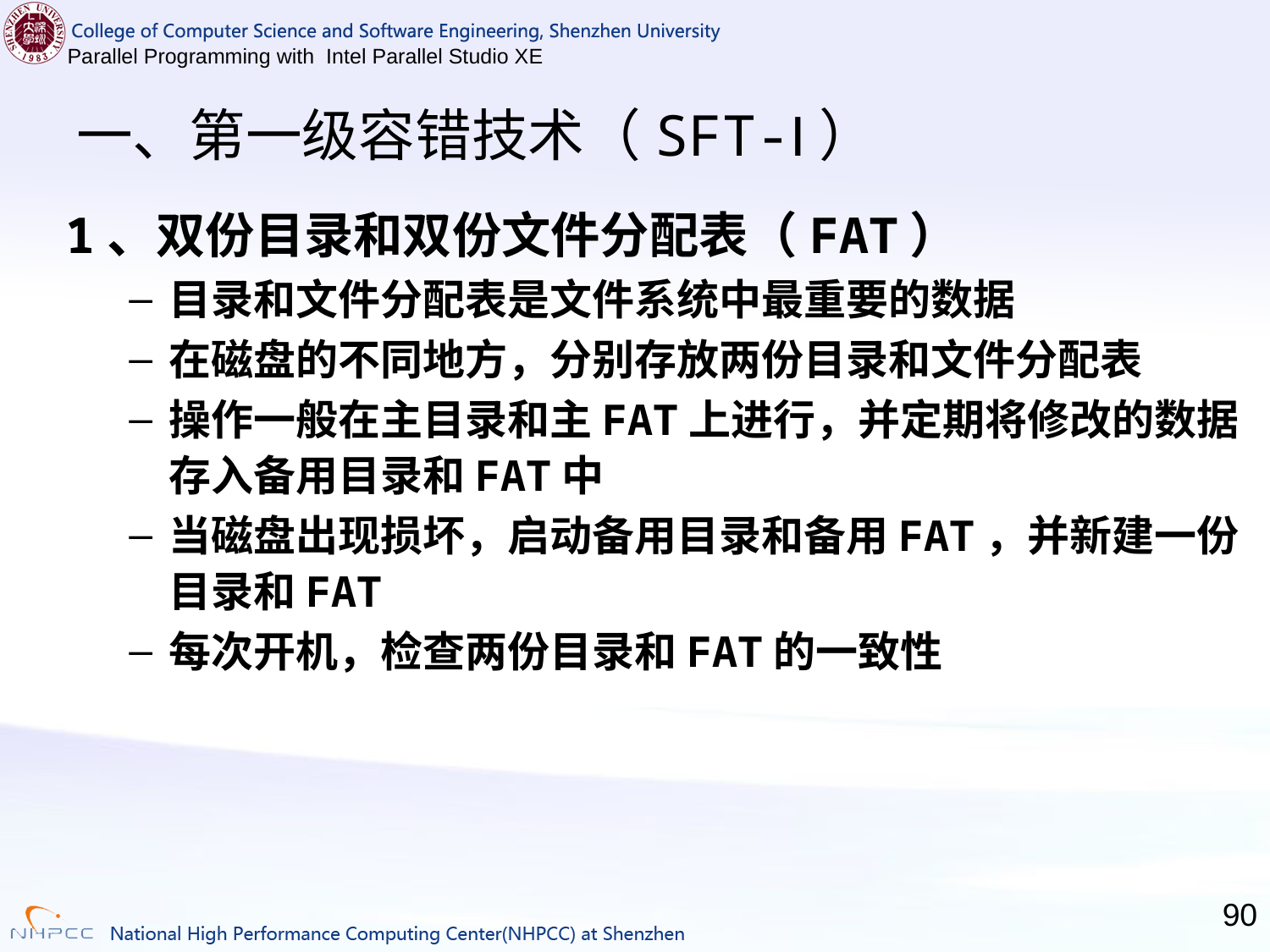

# 一、第一级容错技术（SFT-I）
1、双份目录和双份文件分配表（FAT）
目录和文件分配表是文件系统中最重要的数据
在磁盘的不同地方，分别存放两份目录和文件分配表
操作一般在主目录和主FAT上进行，并定期将修改的数据存入备用目录和FAT中
当磁盘出现损坏，启动备用目录和备用FAT，并新建一份目录和FAT
每次开机，检查两份目录和FAT的一致性
90